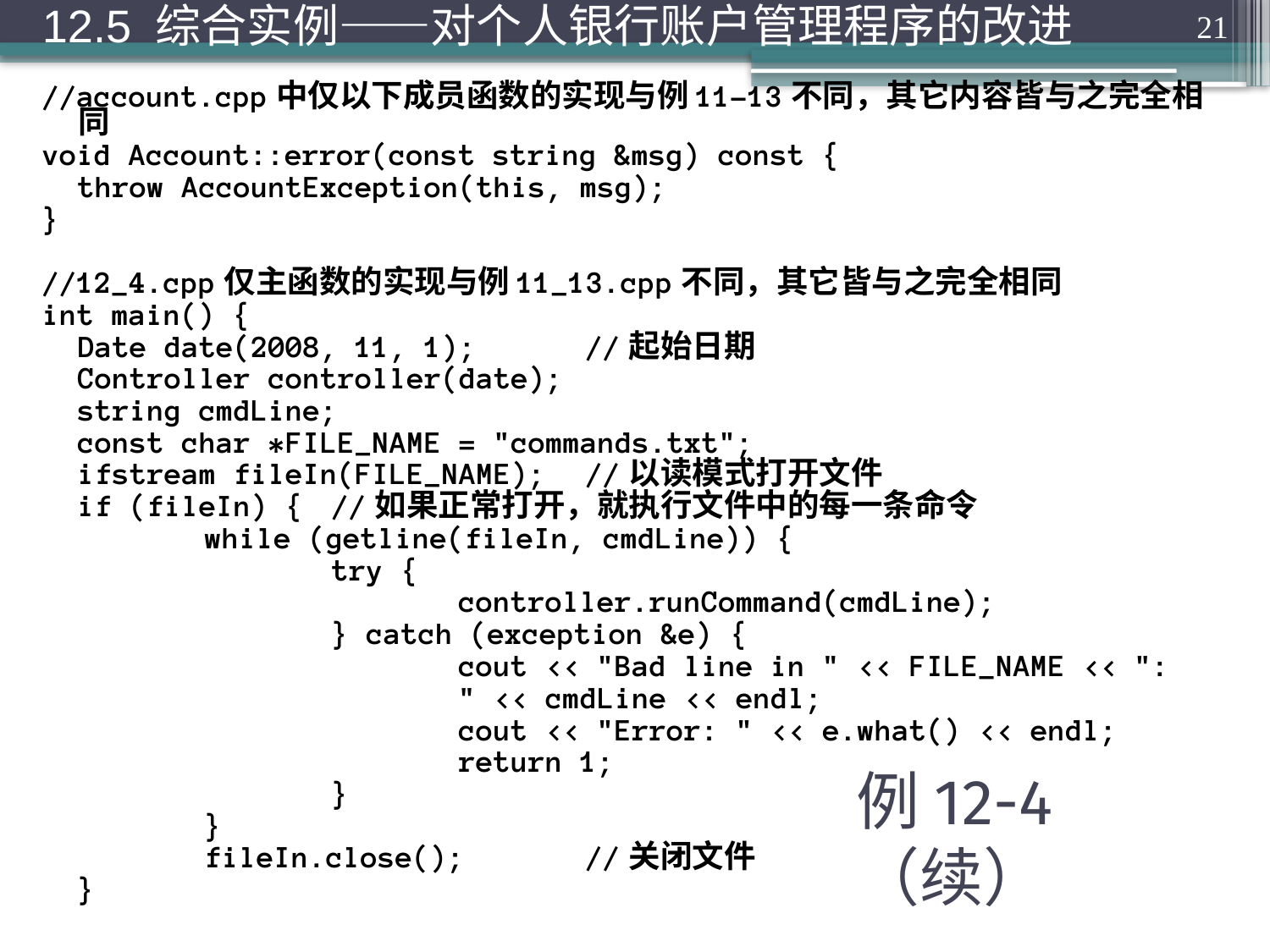

12.5 综合实例——对个人银行账户管理程序的改进
21
//account.cpp中仅以下成员函数的实现与例11-13不同，其它内容皆与之完全相同
void Account::error(const string &msg) const {
	throw AccountException(this, msg);
}

//12_4.cpp仅主函数的实现与例11_13.cpp不同，其它皆与之完全相同
int main() {
	Date date(2008, 11, 1);	//起始日期
	Controller controller(date);
	string cmdLine;
	const char *FILE_NAME = "commands.txt";
	ifstream fileIn(FILE_NAME);	//以读模式打开文件
	if (fileIn) {	//如果正常打开，就执行文件中的每一条命令
		while (getline(fileIn, cmdLine)) {
			try {
				controller.runCommand(cmdLine);
			} catch (exception &e) {
				cout << "Bad line in " << FILE_NAME << ":
                        " << cmdLine << endl;
				cout << "Error: " << e.what() << endl;
				return 1;
			}
		}
		fileIn.close();	//关闭文件
	}
# 例12-4（续）